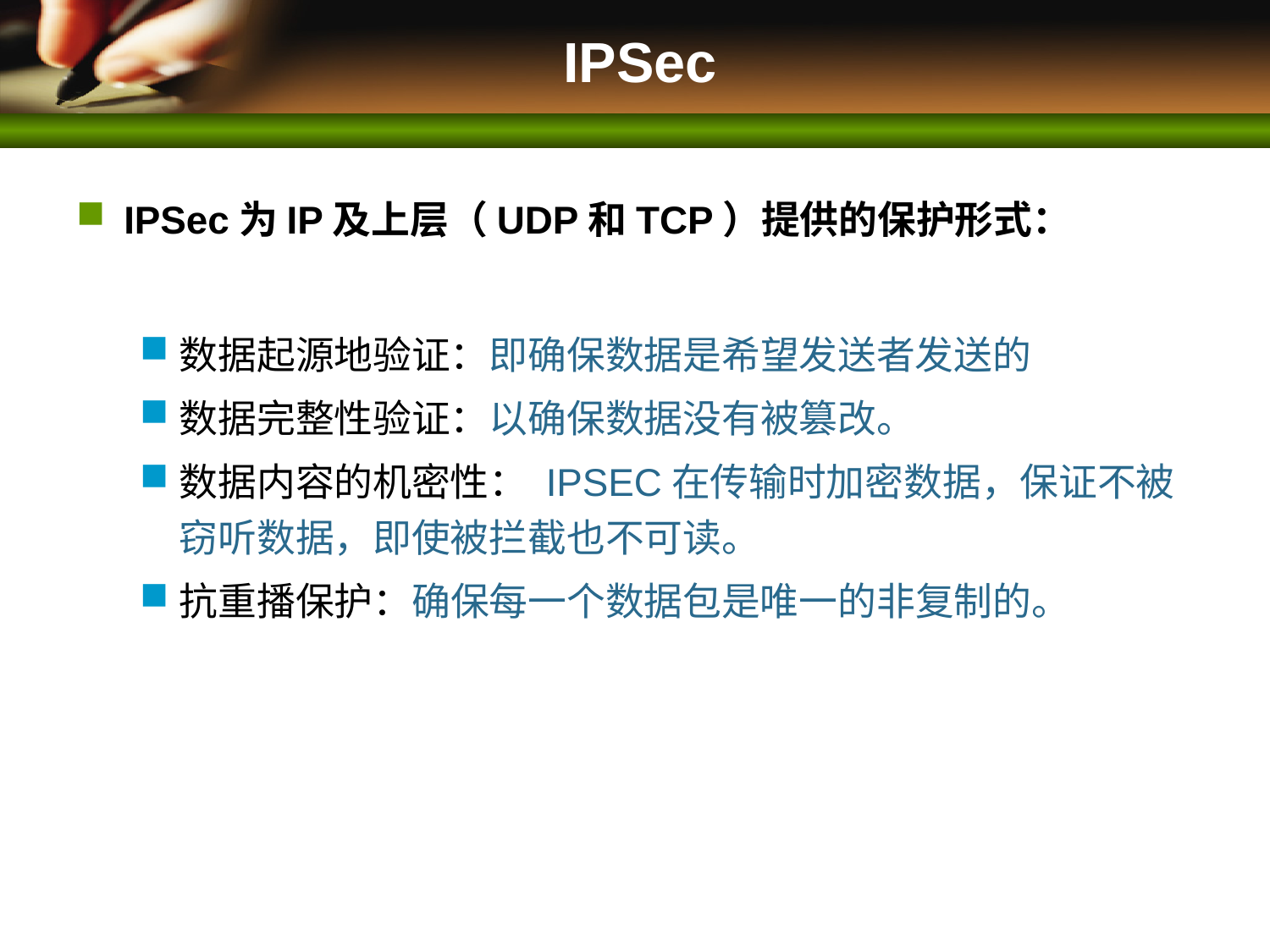

# IPSec
IPSec为IP及上层（UDP和TCP）提供的保护形式：

数据起源地验证：即确保数据是希望发送者发送的
数据完整性验证：以确保数据没有被篡改。
数据内容的机密性： IPSEC在传输时加密数据，保证不被窃听数据，即使被拦截也不可读。
抗重播保护：确保每一个数据包是唯一的非复制的。